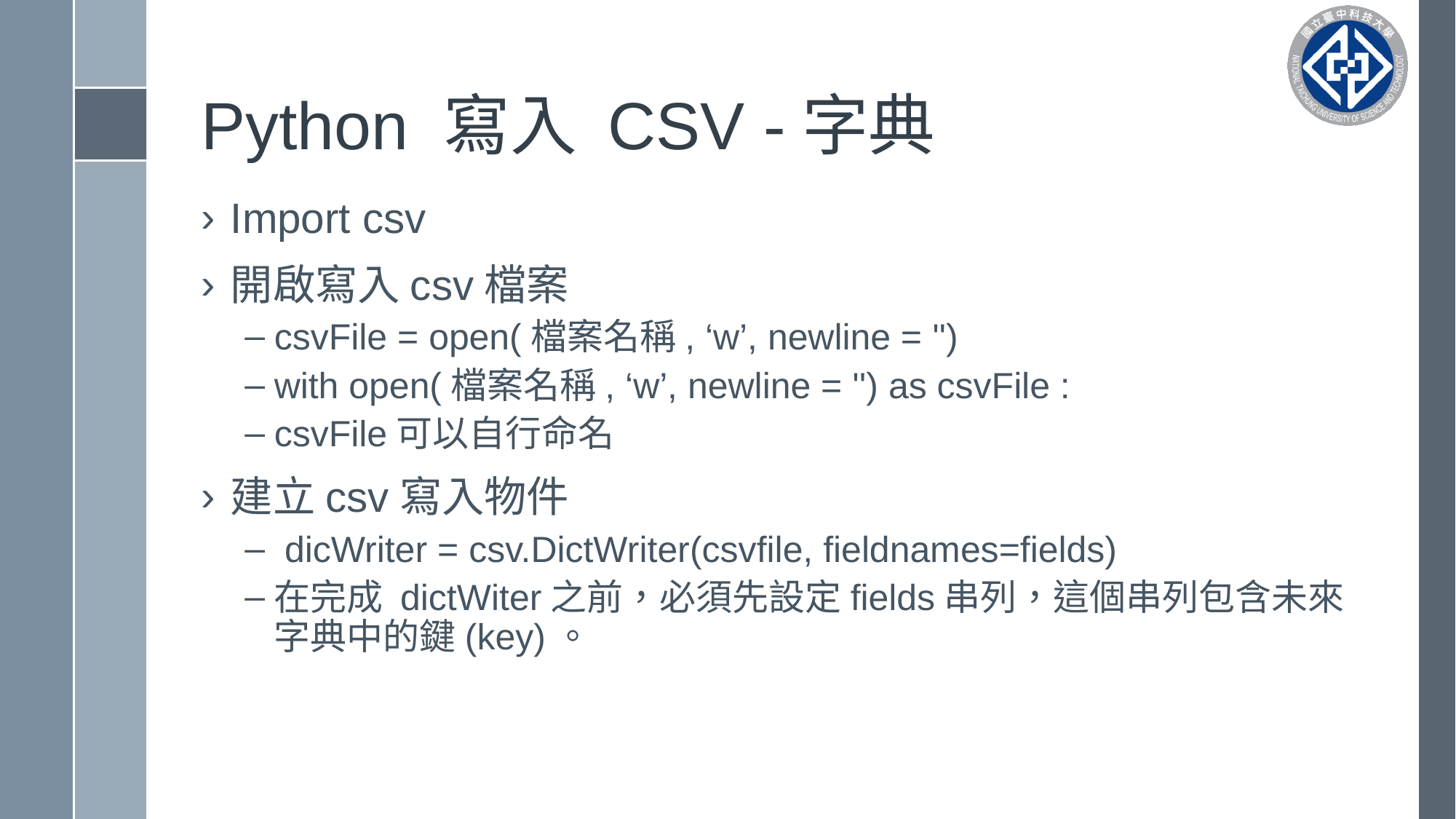

# Python 寫入 CSV -字典
Import csv
開啟寫入csv檔案
csvFile = open(檔案名稱, ‘w’, newline = '')
with open(檔案名稱, ‘w’, newline = '') as csvFile :
csvFile可以自行命名
建立csv寫入物件
 dicWriter = csv.DictWriter(csvfile, fieldnames=fields)
在完成 dictWiter之前，必須先設定fields串列，這個串列包含未來字典中的鍵(key)。